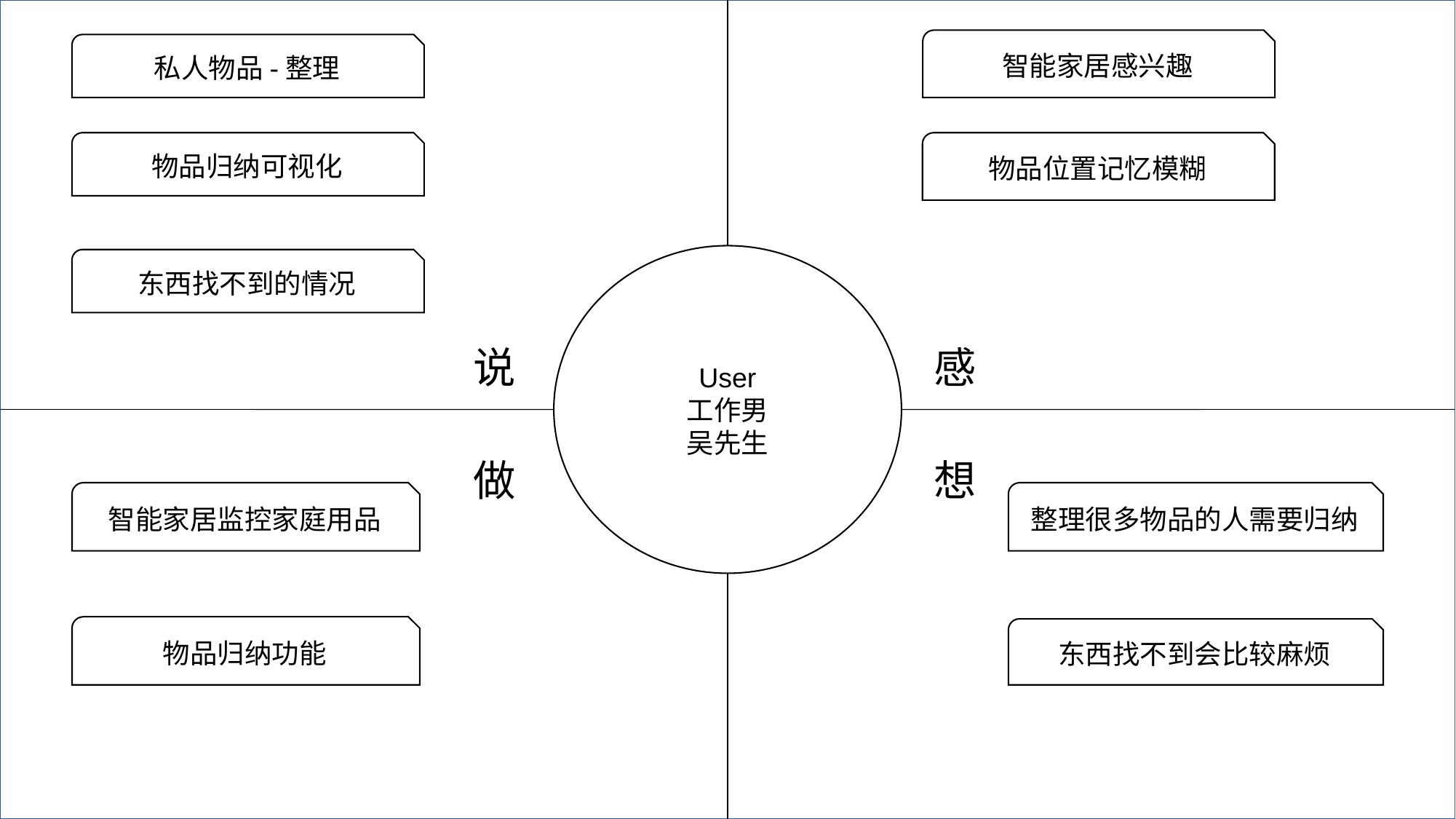

智能家居感兴趣
私人物品-整理
物品归纳可视化
物品位置记忆模糊
User
工作男
吴先生
东西找不到的情况
说
感
想
做
智能家居监控家庭用品
整理很多物品的人需要归纳
物品归纳功能
东西找不到会比较麻烦